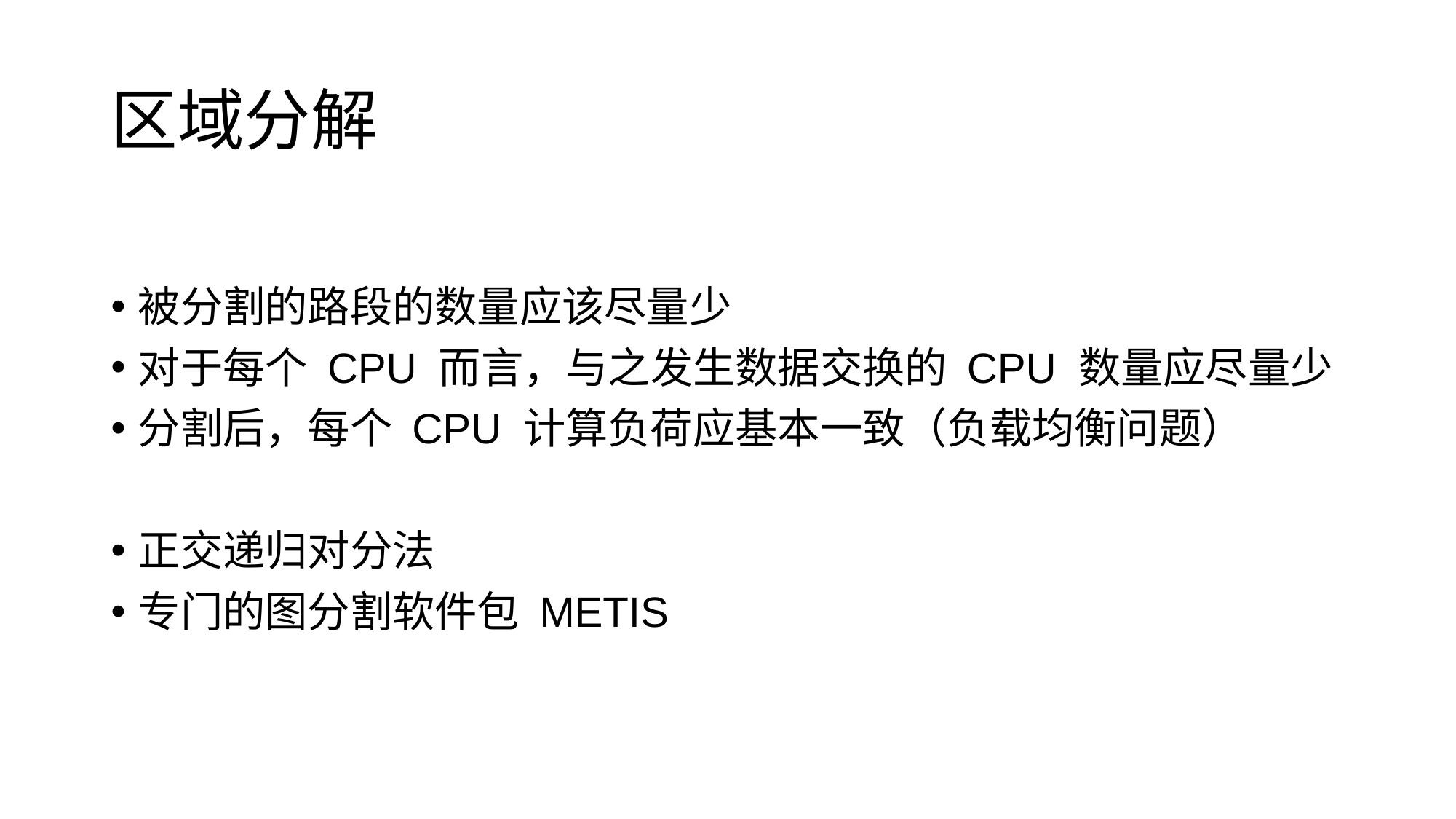

# 区域分解
被分割的路段的数量应该尽量少
对于每个 CPU 而言，与之发生数据交换的 CPU 数量应尽量少
分割后，每个 CPU 计算负荷应基本一致（负载均衡问题）

正交递归对分法
专门的图分割软件包 METIS